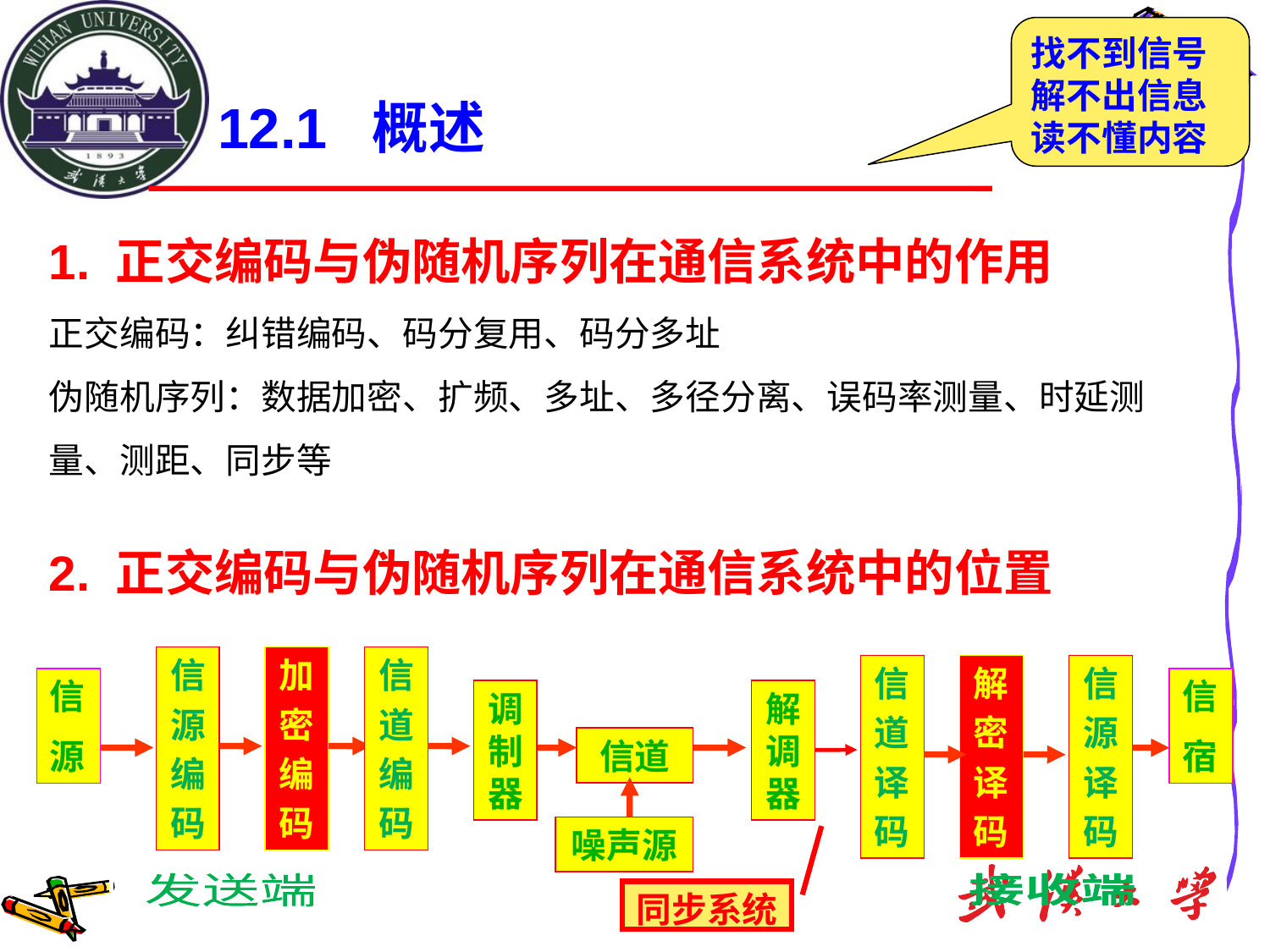

找不到信号
解不出信息
读不懂内容
# 12.1  概述
1. 正交编码与伪随机序列在通信系统中的作用
正交编码：纠错编码、码分复用、码分多址
伪随机序列：数据加密、扩频、多址、多径分离、误码率测量、时延测量、测距、同步等

2. 正交编码与伪随机序列在通信系统中的位置

信
源
信
宿
信道

噪声源
发送端
接收端
信
源
编
码

加
密
编
码

信
道
编
码

信
道
译
码

解
密
译
码

信
源
译
码
调制器
解调器

同步系统